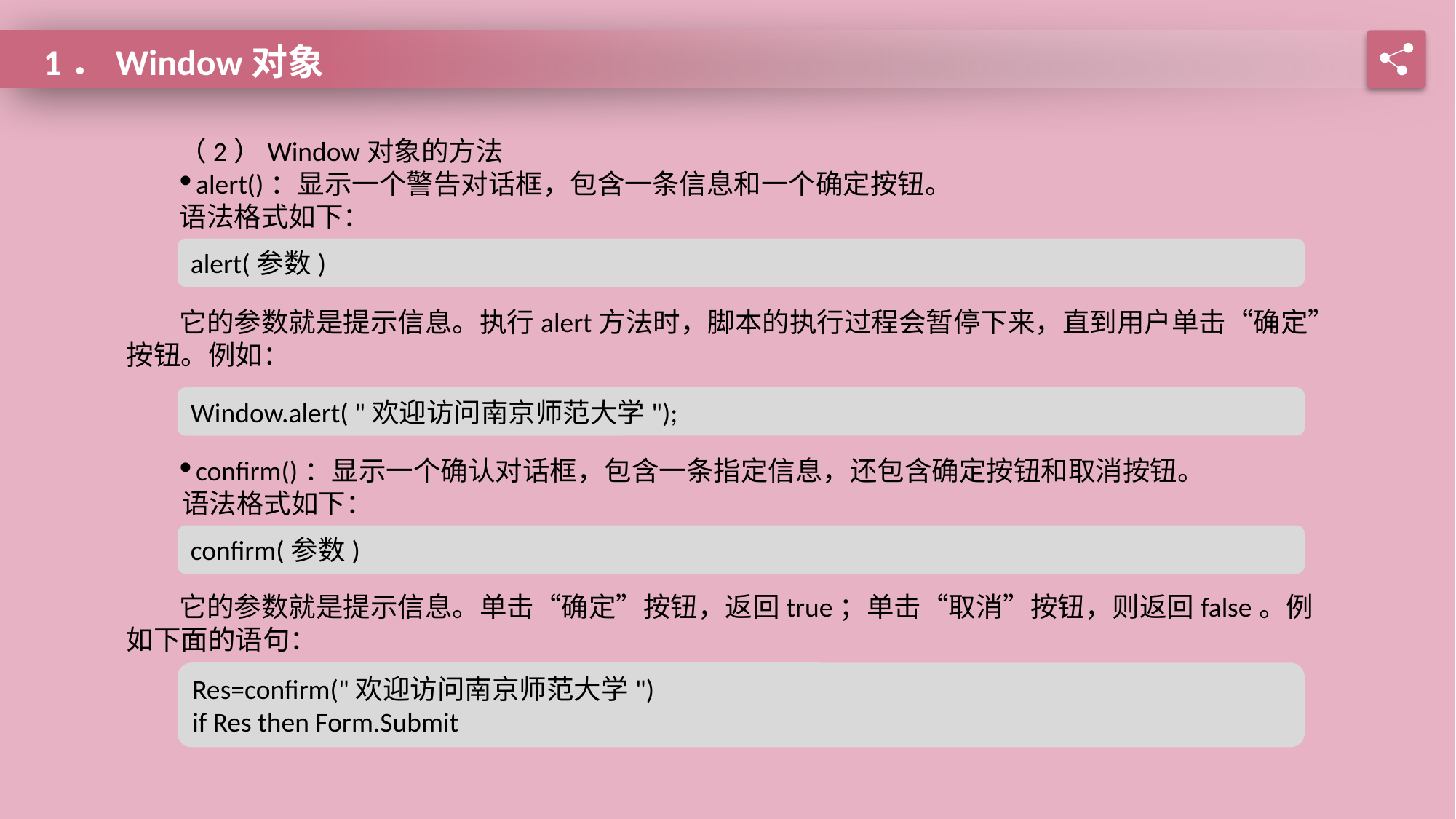

1．Window对象
（2）Window对象的方法
alert()：显示一个警告对话框，包含一条信息和一个确定按钮。
语法格式如下：
alert(参数)
它的参数就是提示信息。执行alert方法时，脚本的执行过程会暂停下来，直到用户单击“确定”按钮。例如：
Window.alert( "欢迎访问南京师范大学");
confirm()：显示一个确认对话框，包含一条指定信息，还包含确定按钮和取消按钮。
        语法格式如下：
confirm(参数)
它的参数就是提示信息。单击“确定”按钮，返回true；单击“取消”按钮，则返回false。例如下面的语句：
Res=confirm("欢迎访问南京师范大学")
if Res then Form.Submit